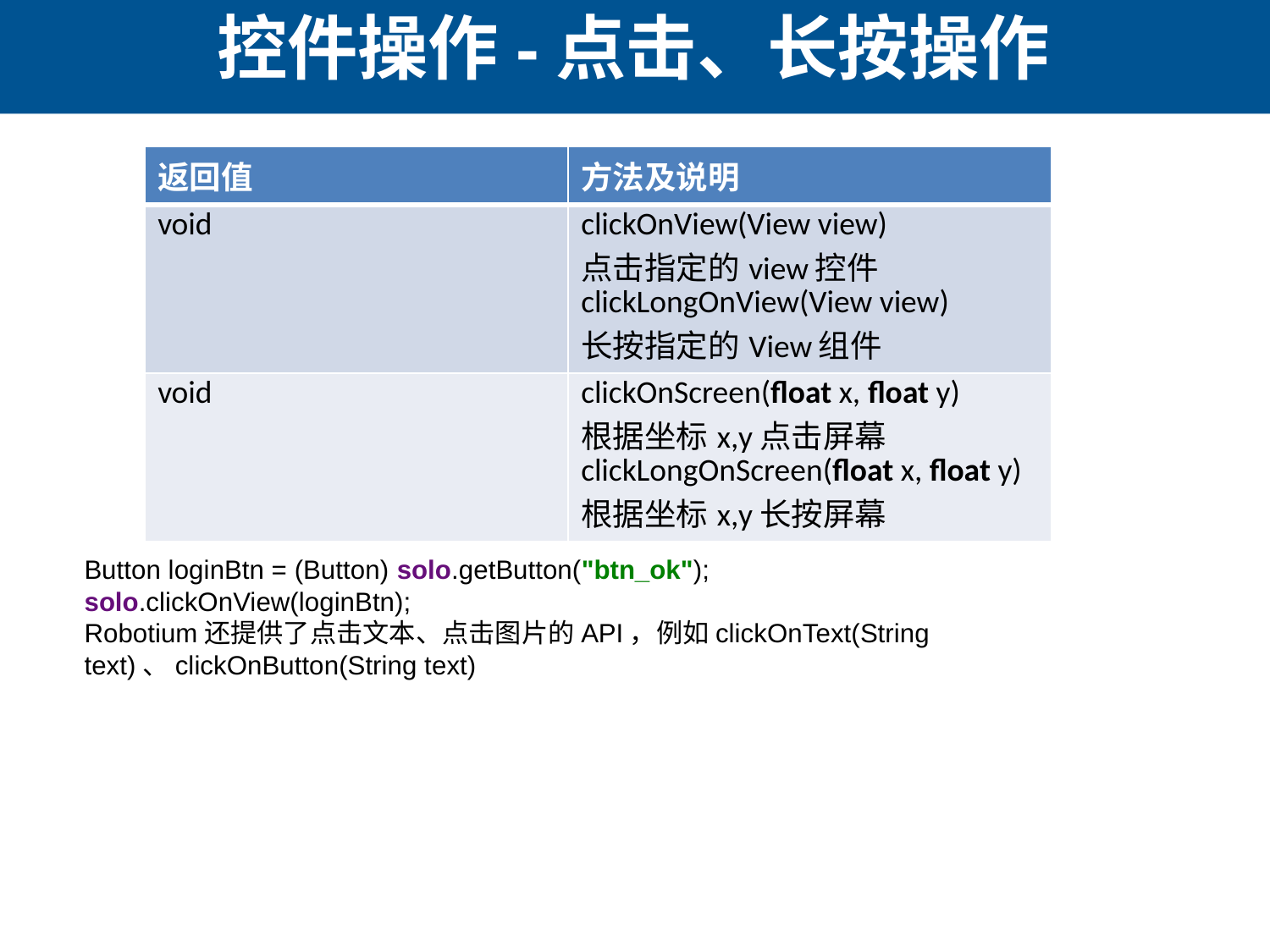

# 控件操作-点击、长按操作
| 返回值 | 方法及说明 |
| --- | --- |
| void | clickOnView(View view) 点击指定的view控件 clickLongOnView(View view) 长按指定的View组件 |
| void | clickOnScreen(float x, float y) 根据坐标x,y点击屏幕 clickLongOnScreen(float x, float y) 根据坐标x,y长按屏幕 |
Button loginBtn = (Button) solo.getButton("btn_ok");
solo.clickOnView(loginBtn);
Robotium还提供了点击文本、点击图片的API，例如clickOnText(String text)、clickOnButton(String text)